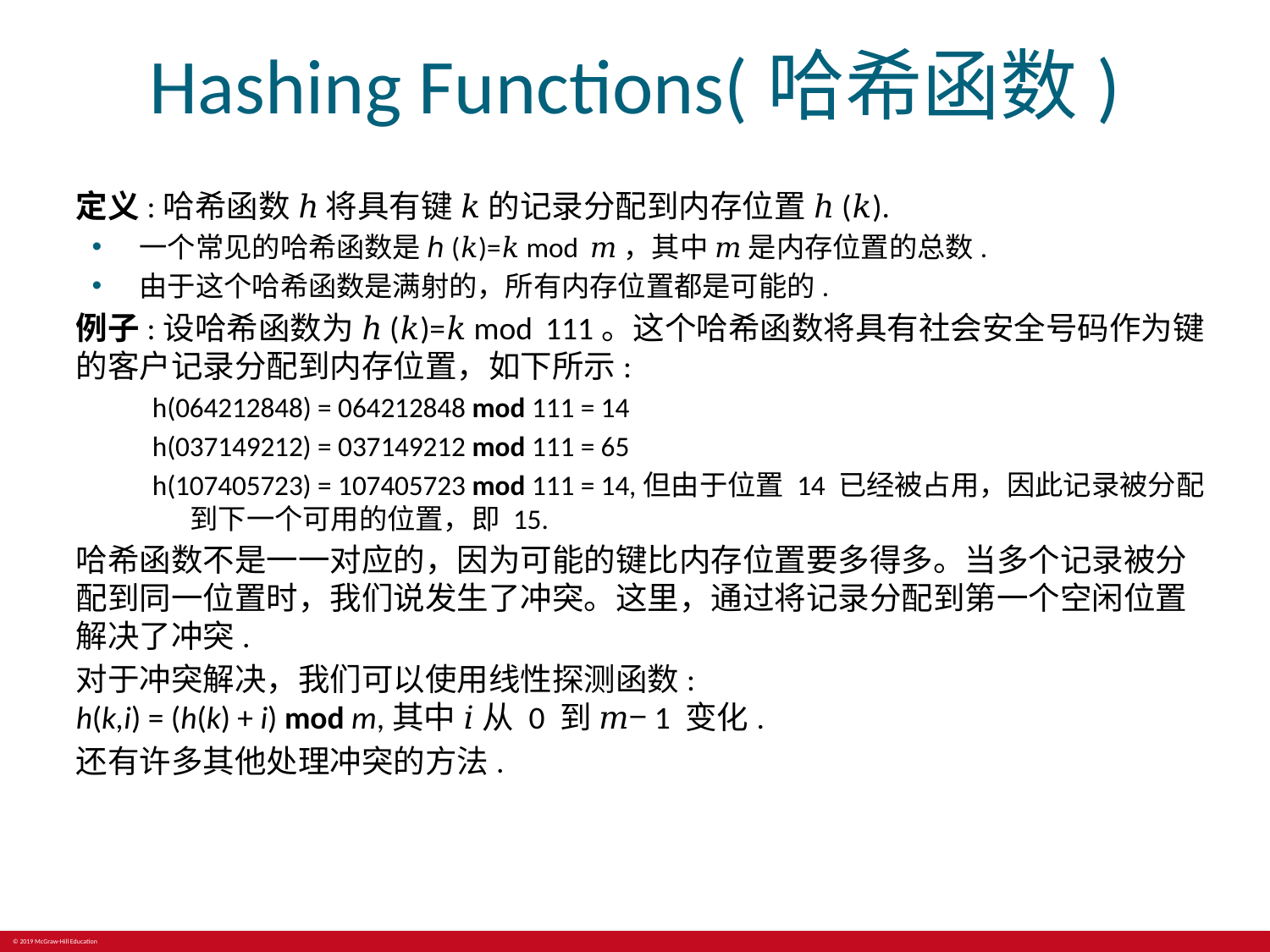

# Hashing Functions(哈希函数)
定义:哈希函数 ℎ 将具有键 𝑘 的记录分配到内存位置 ℎ(𝑘).
一个常见的哈希函数是 ℎ(𝑘)=𝑘 mod  𝑚，其中 𝑚 是内存位置的总数.
由于这个哈希函数是满射的，所有内存位置都是可能的.
例子:设哈希函数为 ℎ(𝑘)=𝑘 mod  111。这个哈希函数将具有社会安全号码作为键的客户记录分配到内存位置，如下所示:
h(064212848) = 064212848 mod 111 = 14
h(037149212) = 037149212 mod 111 = 65
h(107405723) = 107405723 mod 111 = 14,但由于位置 14 已经被占用，因此记录被分配到下一个可用的位置，即 15.
哈希函数不是一一对应的，因为可能的键比内存位置要多得多。当多个记录被分配到同一位置时，我们说发生了冲突。这里，通过将记录分配到第一个空闲位置解决了冲突.
对于冲突解决，我们可以使用线性探测函数:
h(k,i) = (h(k) + i) mod m,其中 𝑖 从 0 到 𝑚−1 变化.
还有许多其他处理冲突的方法.